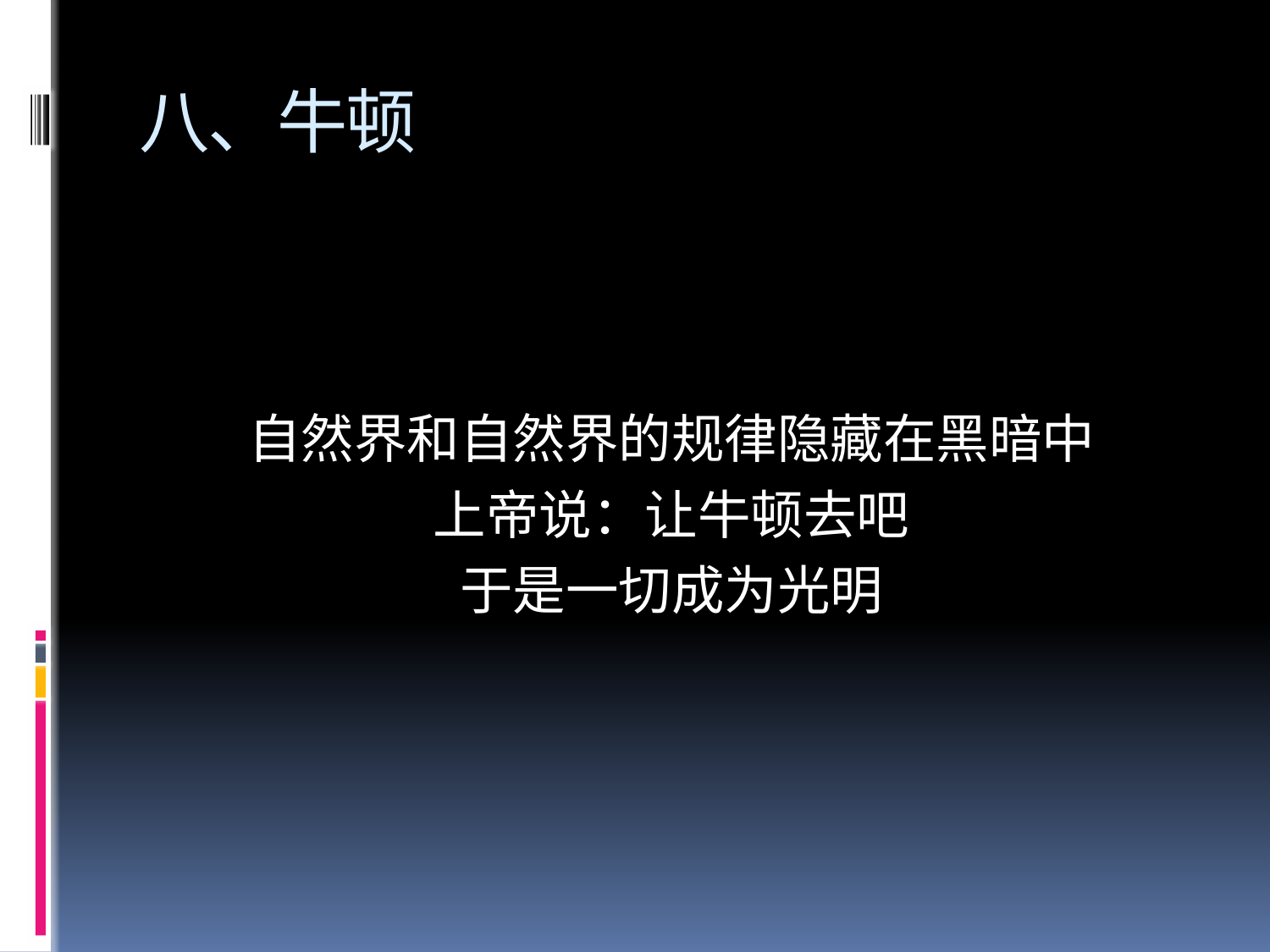

# 八、牛顿

自然界和自然界的规律隐藏在黑暗中
上帝说：让牛顿去吧
于是一切成为光明